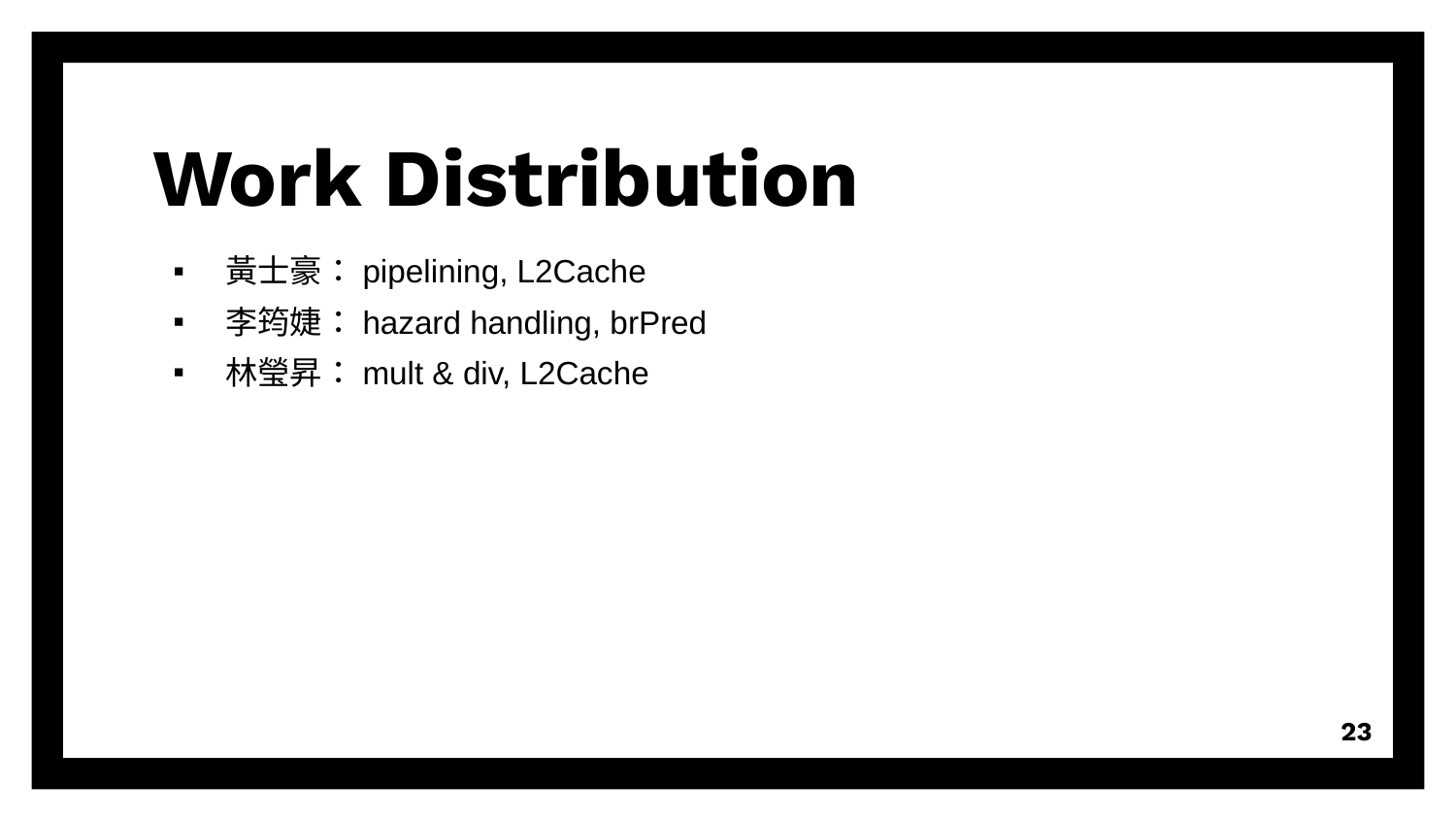

# Work Distribution
黃士豪：pipelining, L2Cache
李筠婕：hazard handling, brPred
林瑩昇：mult & div, L2Cache
23